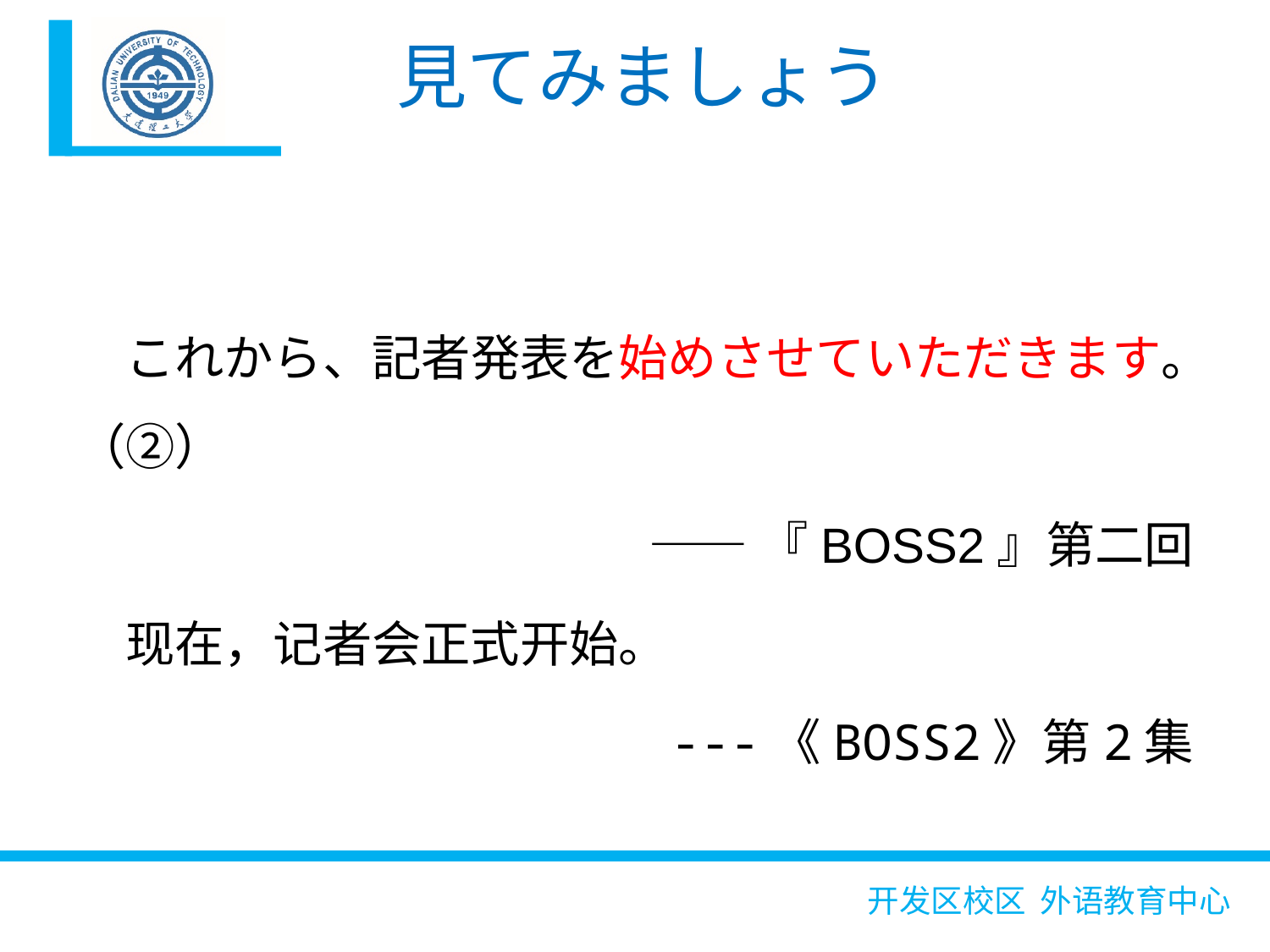

見てみましょう

　これから、記者発表を始めさせていただきます。（②）
――『BOSS2』第二回
　现在，记者会正式开始。
---《BOSS2》第2集